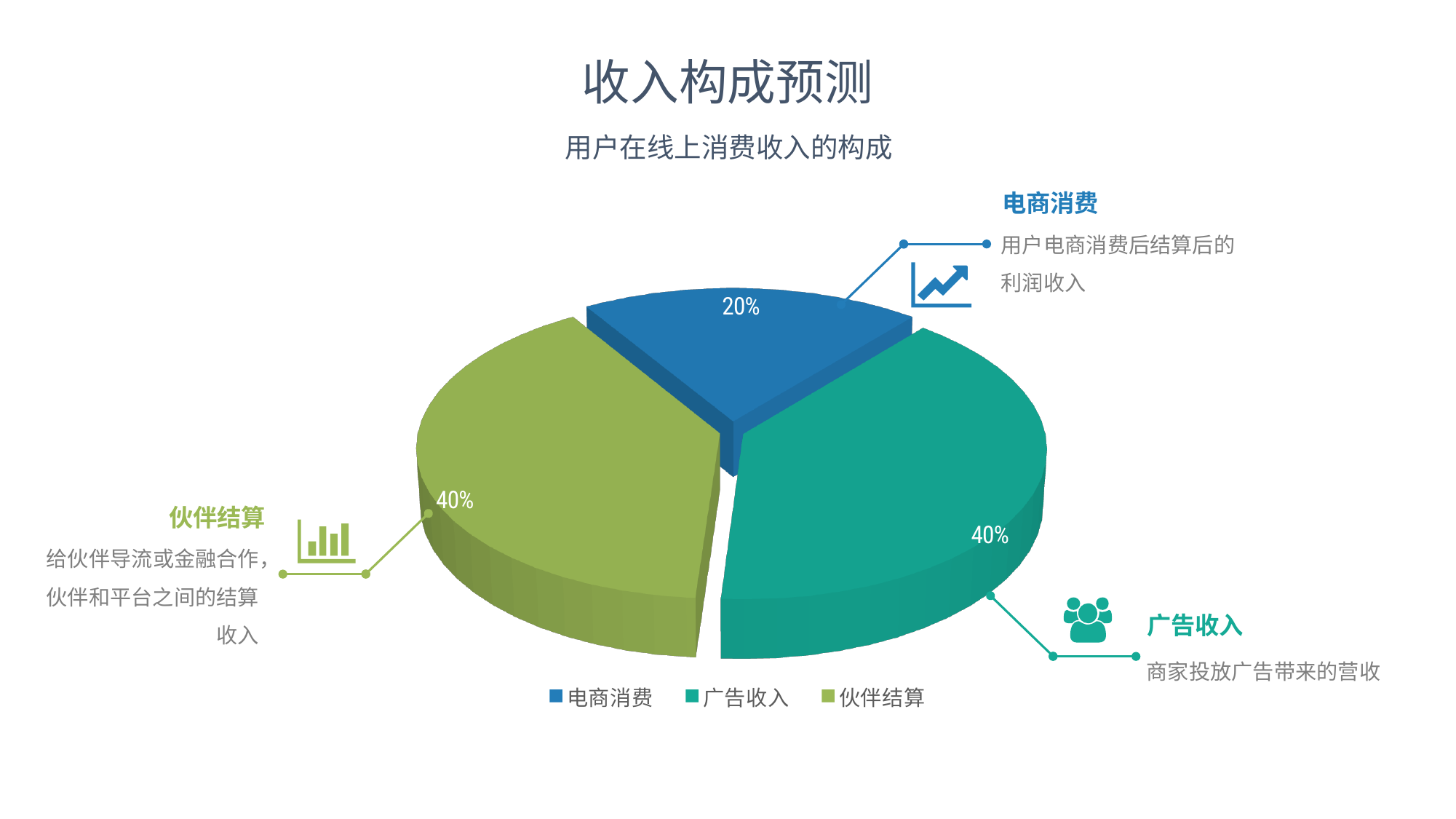

收入构成预测
用户在线上消费收入的构成
电商消费
用户电商消费后结算后的利润收入

[unsupported chart]

伙伴结算
给伙伴导流或金融合作，伙伴和平台之间的结算收入

广告收入
商家投放广告带来的营收